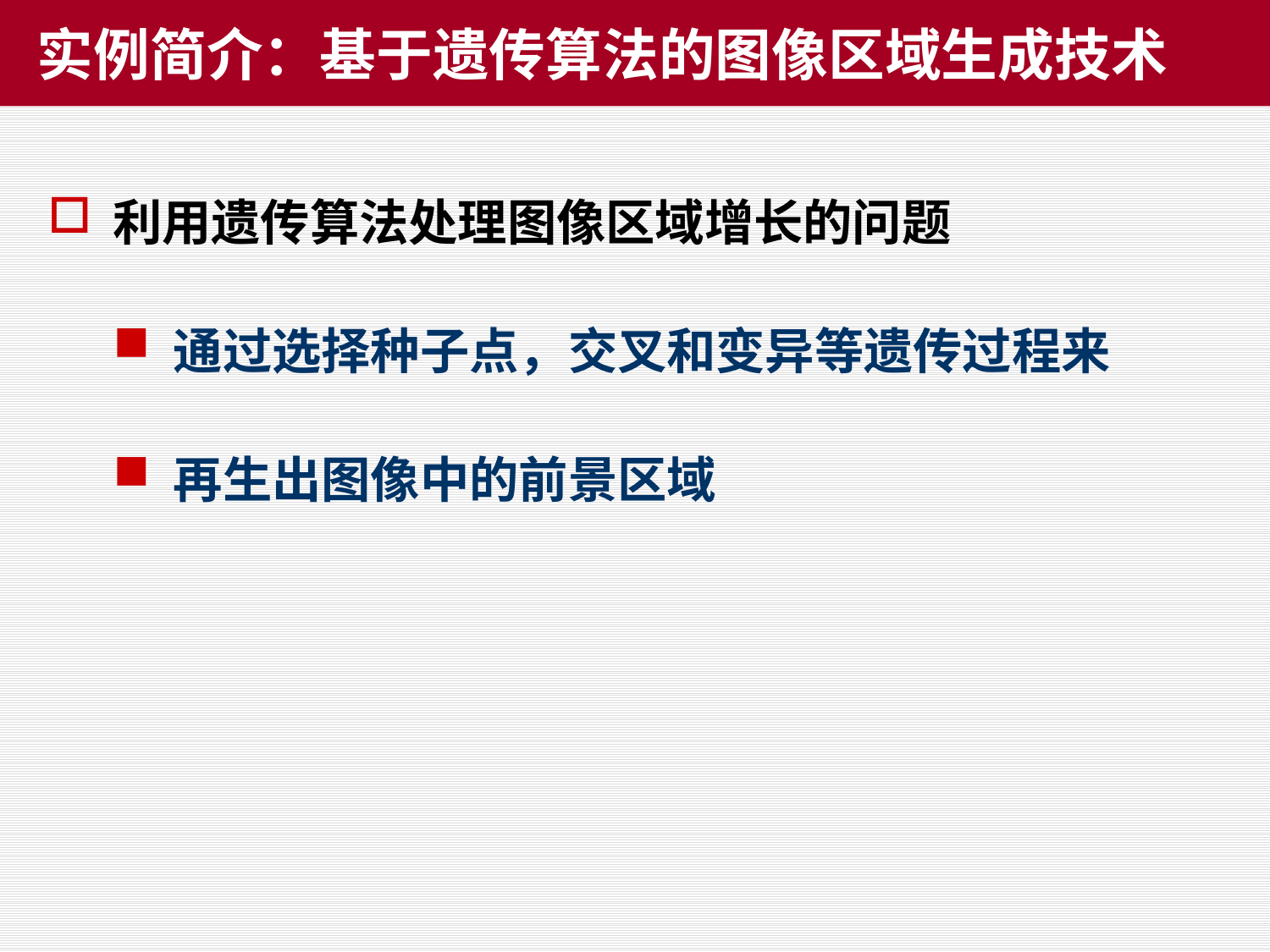

# 实例简介：基于遗传算法的图像区域生成技术
利用遗传算法处理图像区域增长的问题
通过选择种子点，交叉和变异等遗传过程来
再生出图像中的前景区域